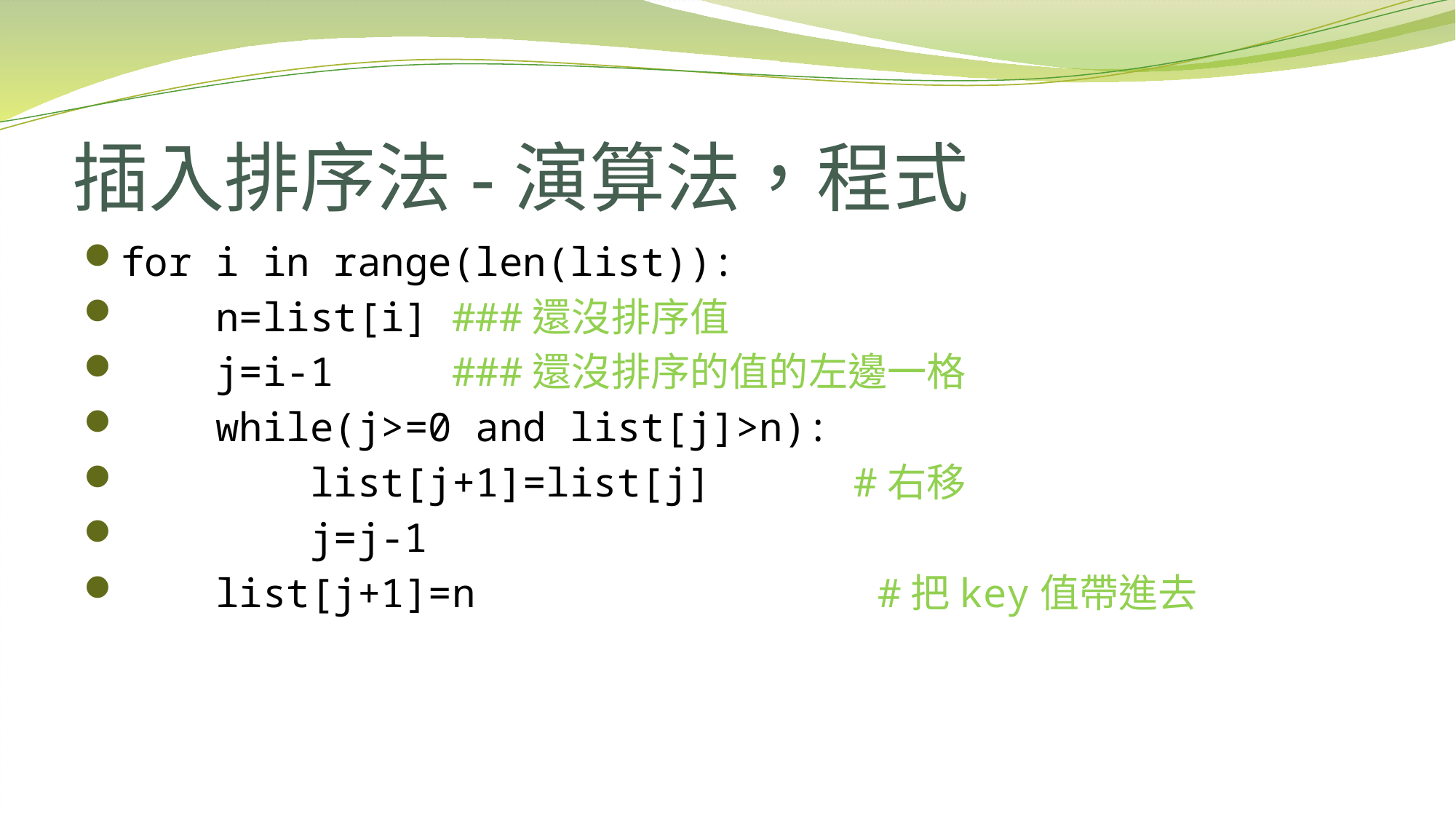

# 插入排序法-演算法，程式
for i in range(len(list)):
    n=list[i] ###還沒排序值
    j=i-1     ###還沒排序的值的左邊一格
    while(j>=0 and list[j]>n):
        list[j+1]=list[j]      #右移
        j=j-1
    list[j+1]=n                 #把key值帶進去